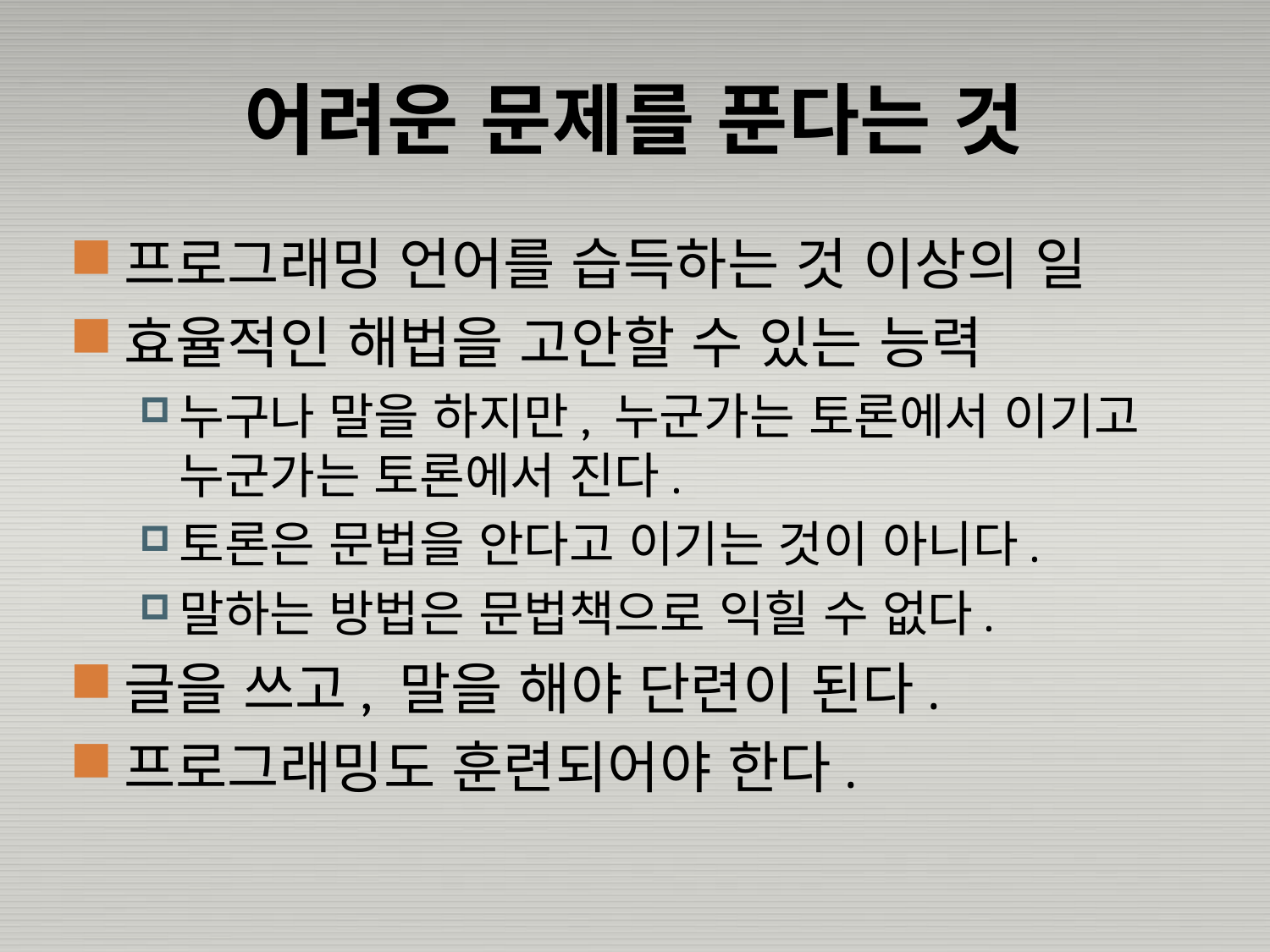

# 어려운 문제를 푼다는 것
프로그래밍 언어를 습득하는 것 이상의 일
효율적인 해법을 고안할 수 있는 능력
누구나 말을 하지만, 누군가는 토론에서 이기고 누군가는 토론에서 진다.
토론은 문법을 안다고 이기는 것이 아니다.
말하는 방법은 문법책으로 익힐 수 없다.
글을 쓰고, 말을 해야 단련이 된다.
프로그래밍도 훈련되어야 한다.